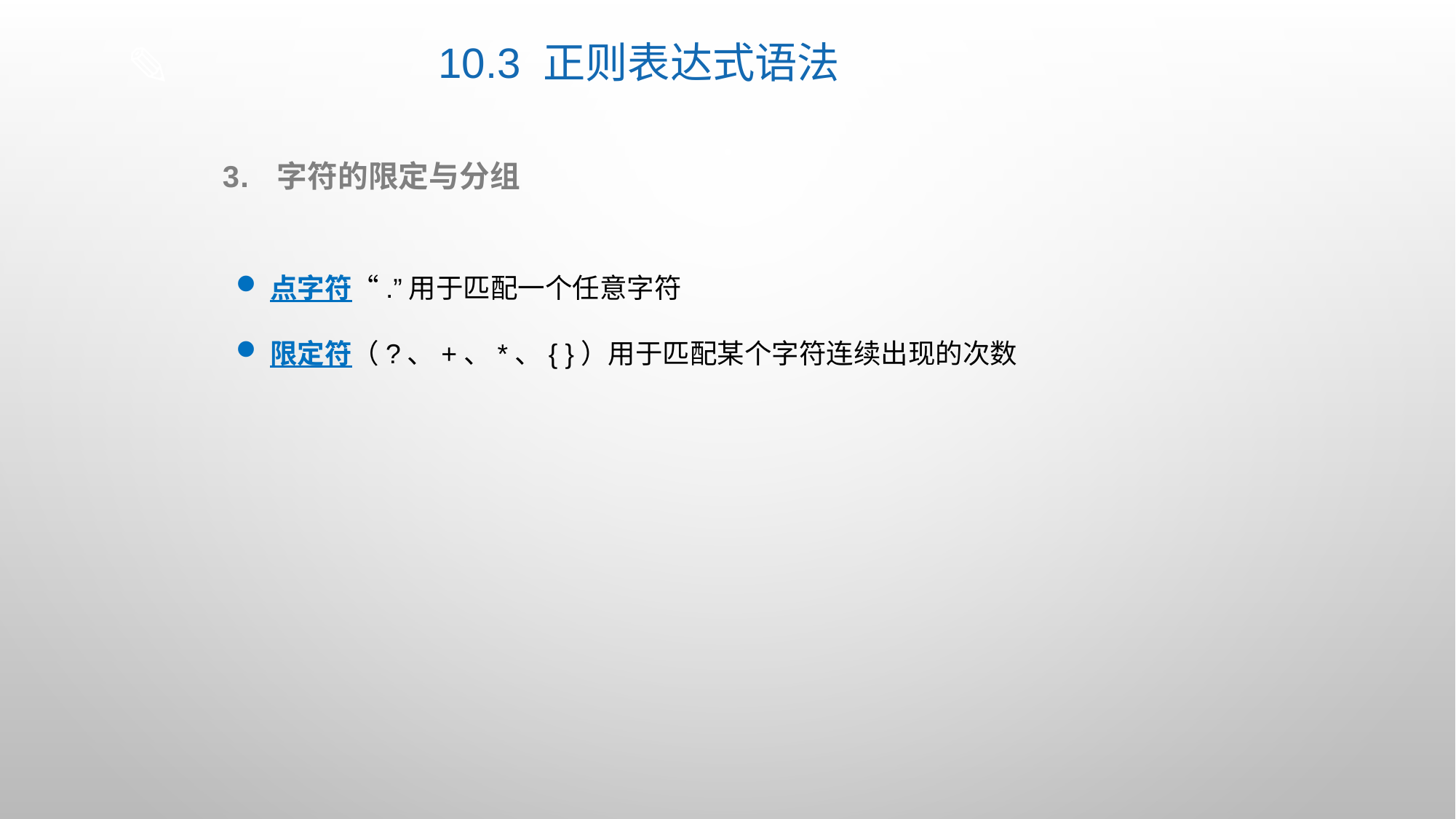

# 10.3 正则表达式语法
字符的限定与分组
点字符“.”用于匹配一个任意字符
限定符（?、+、*、{ }）用于匹配某个字符连续出现的次数